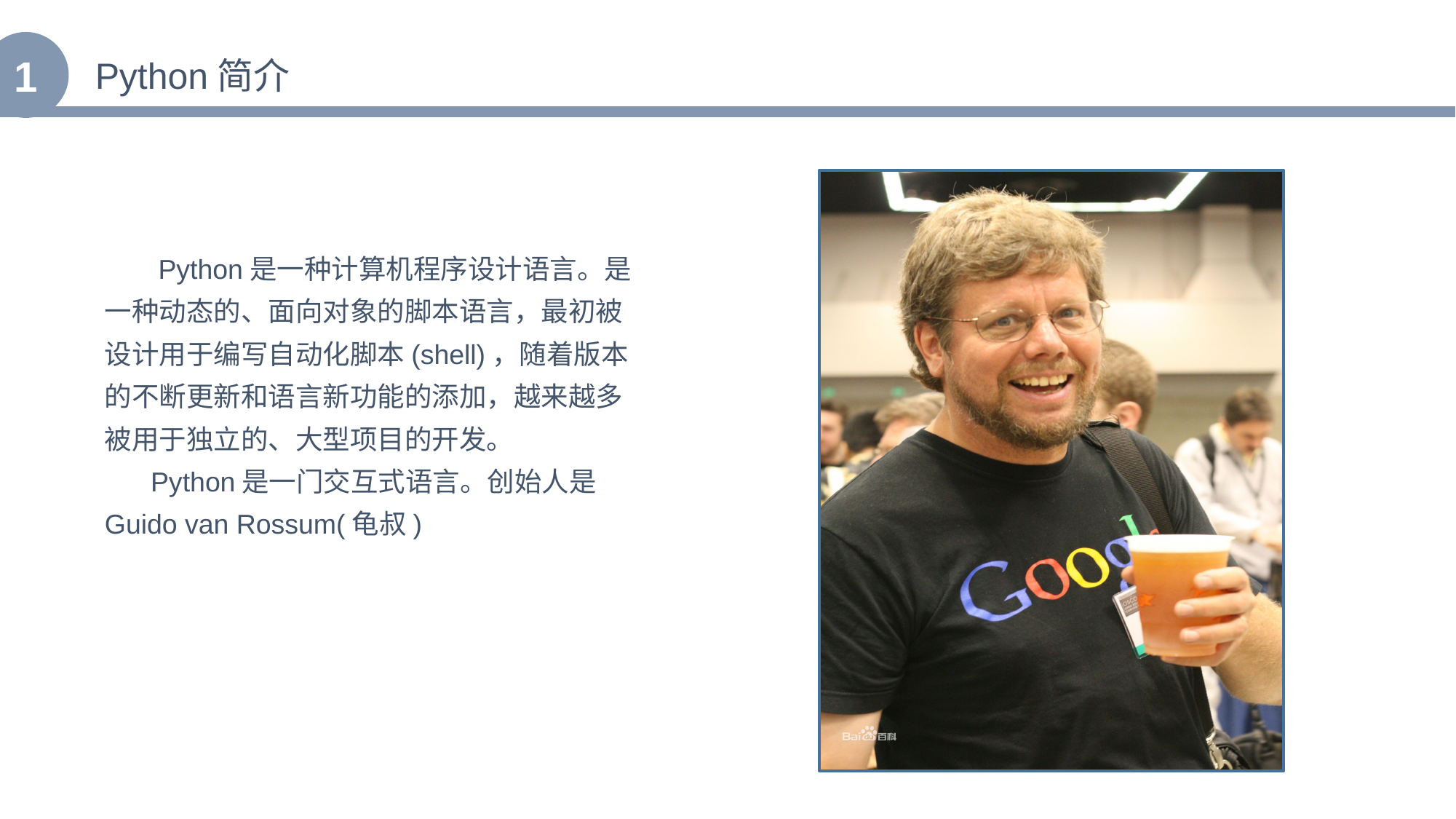

1
Python简介

       Python是一种计算机程序设计语言。是一种动态的、面向对象的脚本语言，最初被设计用于编写自动化脚本(shell)，随着版本的不断更新和语言新功能的添加，越来越多被用于独立的、大型项目的开发。
      Python是一门交互式语言。创始人是Guido van Rossum(龟叔)